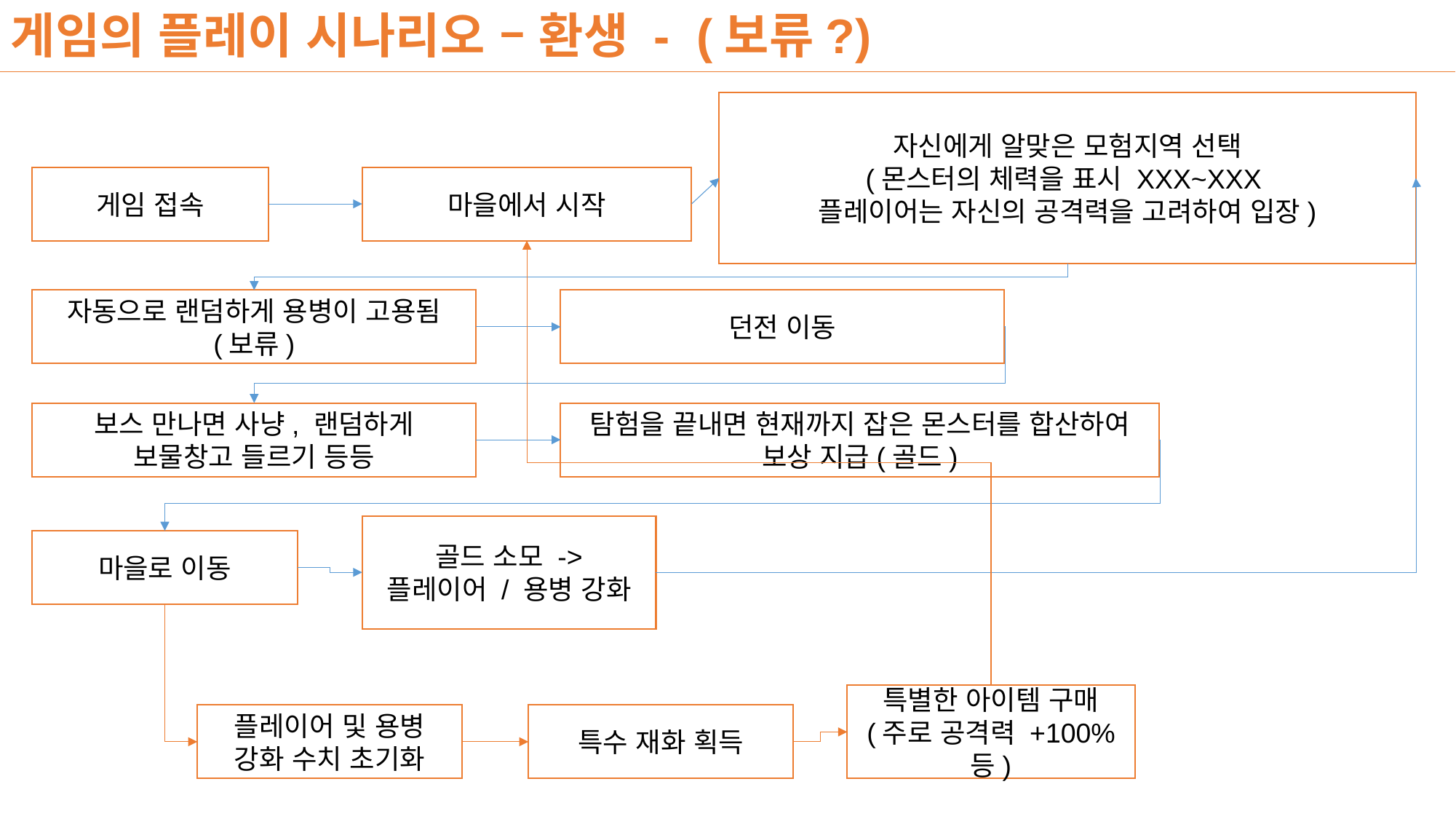

게임의 플레이 시나리오 – 환생 -  (보류?)
자신에게 알맞은 모험지역 선택
(몬스터의 체력을 표시 XXX~XXX
플레이어는 자신의 공격력을 고려하여 입장)
게임 접속
마을에서 시작
자동으로 랜덤하게 용병이 고용됨
(보류)
던전 이동
보스 만나면 사냥, 랜덤하게 보물창고 들르기 등등
탐험을 끝내면 현재까지 잡은 몬스터를 합산하여 보상 지급(골드)
골드 소모 ->
플레이어 / 용병 강화
마을로 이동
특별한 아이템 구매
(주로 공격력 +100% 등)
플레이어 및 용병 강화 수치 초기화
특수 재화 획득